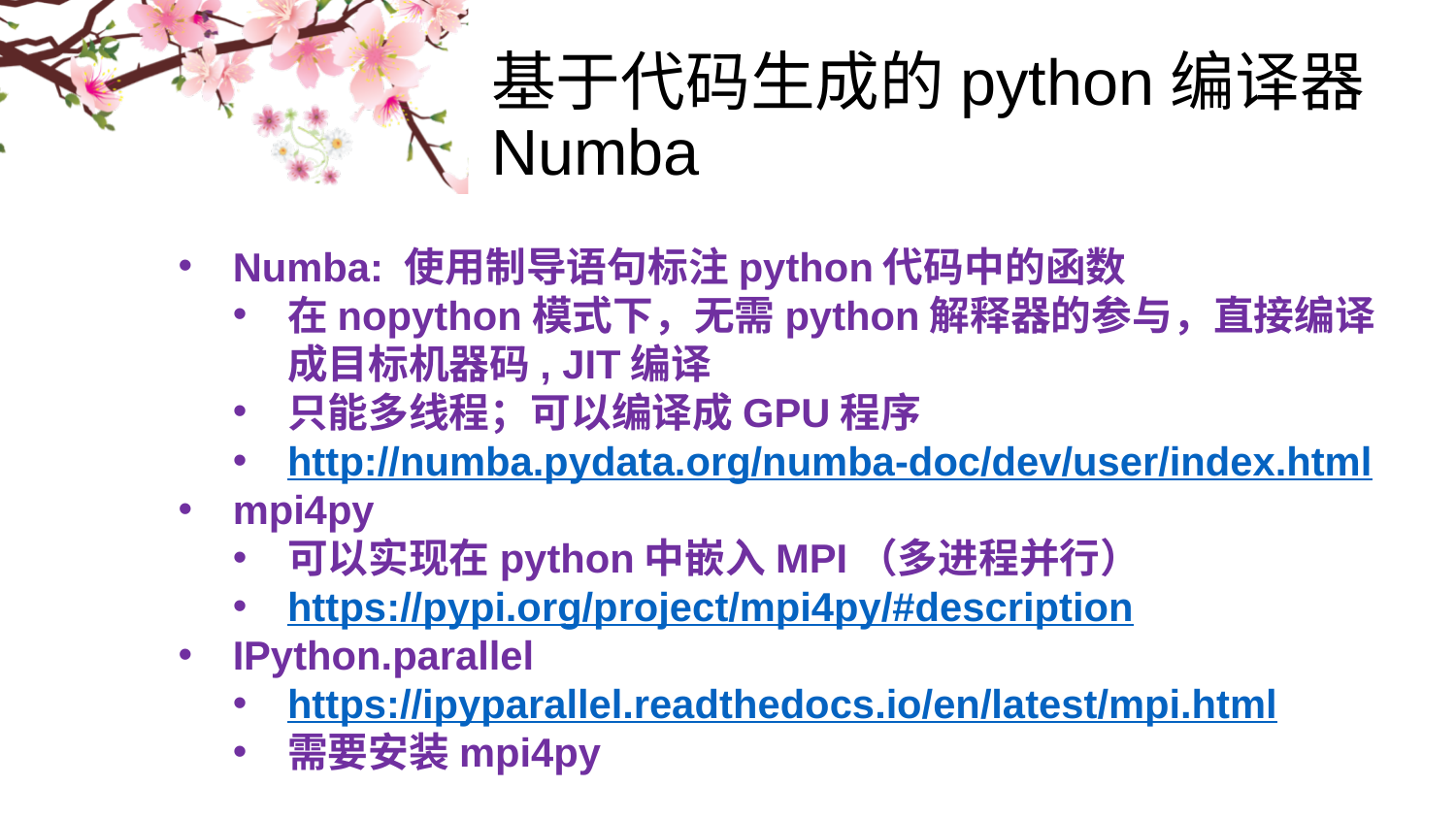

# 基于代码生成的python编译器Numba
Numba: 使用制导语句标注python代码中的函数
在nopython模式下，无需python解释器的参与，直接编译成目标机器码, JIT编译
只能多线程；可以编译成GPU程序
http://numba.pydata.org/numba-doc/dev/user/index.html
mpi4py
可以实现在python中嵌入MPI（多进程并行）
https://pypi.org/project/mpi4py/#description
IPython.parallel
https://ipyparallel.readthedocs.io/en/latest/mpi.html
需要安装mpi4py